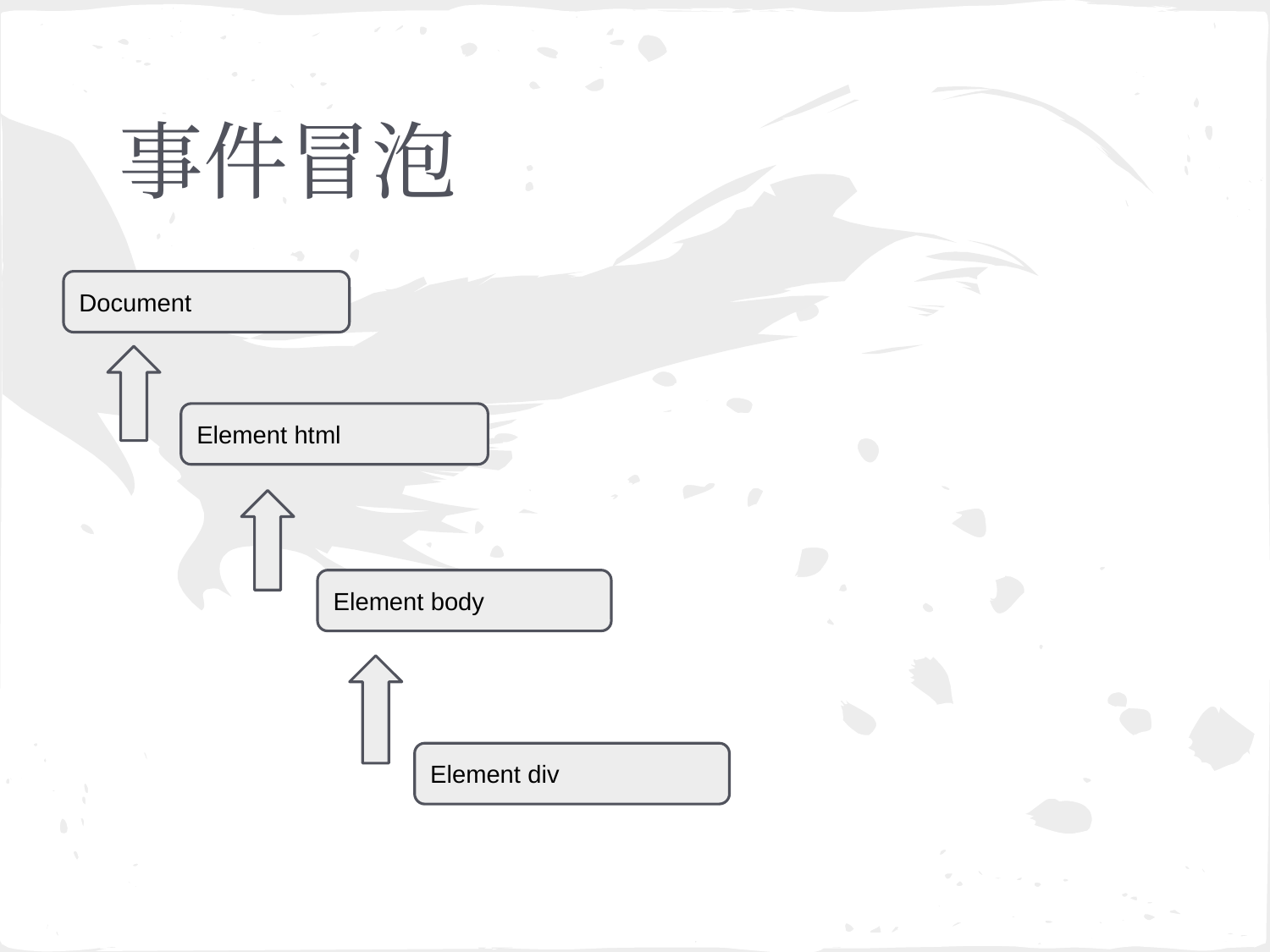

# 事件冒泡

Document

Element html

Element body

Element div